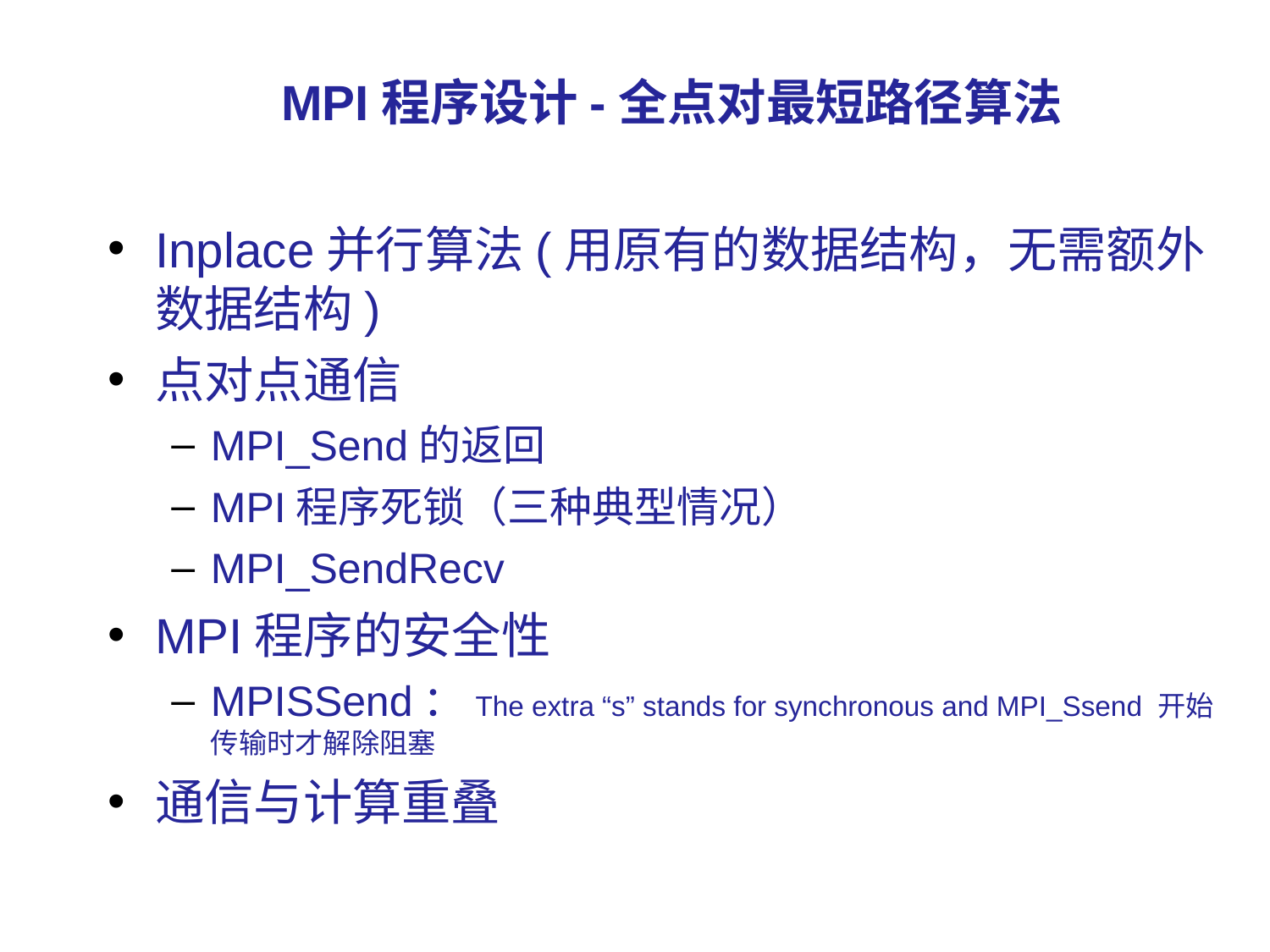

# MPI程序设计-全点对最短路径算法
Inplace并行算法(用原有的数据结构，无需额外数据结构)
点对点通信
MPI_Send的返回
MPI程序死锁（三种典型情况）
MPI_SendRecv
MPI程序的安全性
MPISSend：The extra “s” stands for synchronous and MPI_Ssend 开始传输时才解除阻塞
通信与计算重叠